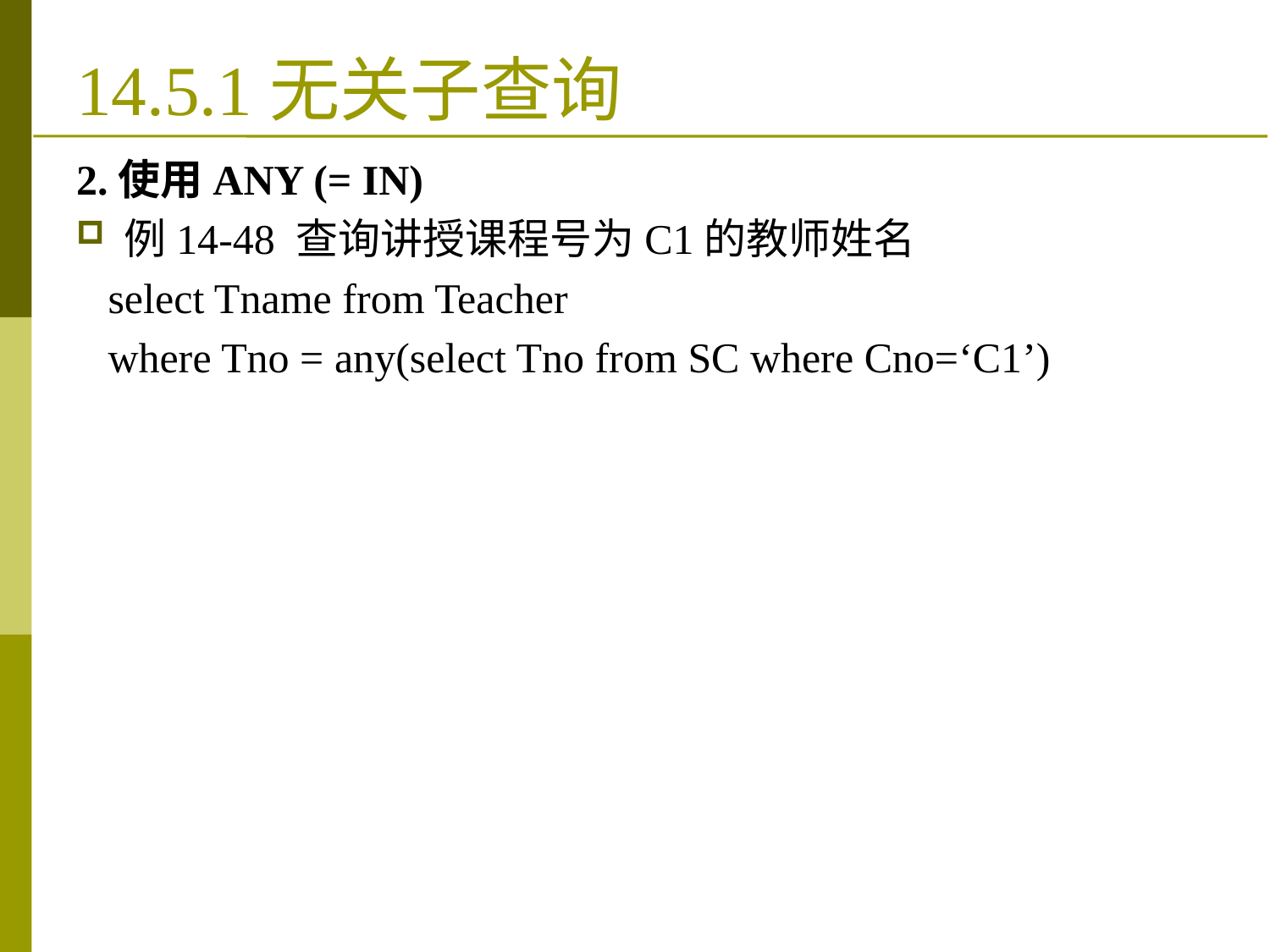

# 14.5.1无关子查询
2.使用ANY (= IN)
例14-48 查询讲授课程号为C1的教师姓名
   select Tname from Teacher
   where Tno = any(select Tno from SC where Cno=‘C1’)